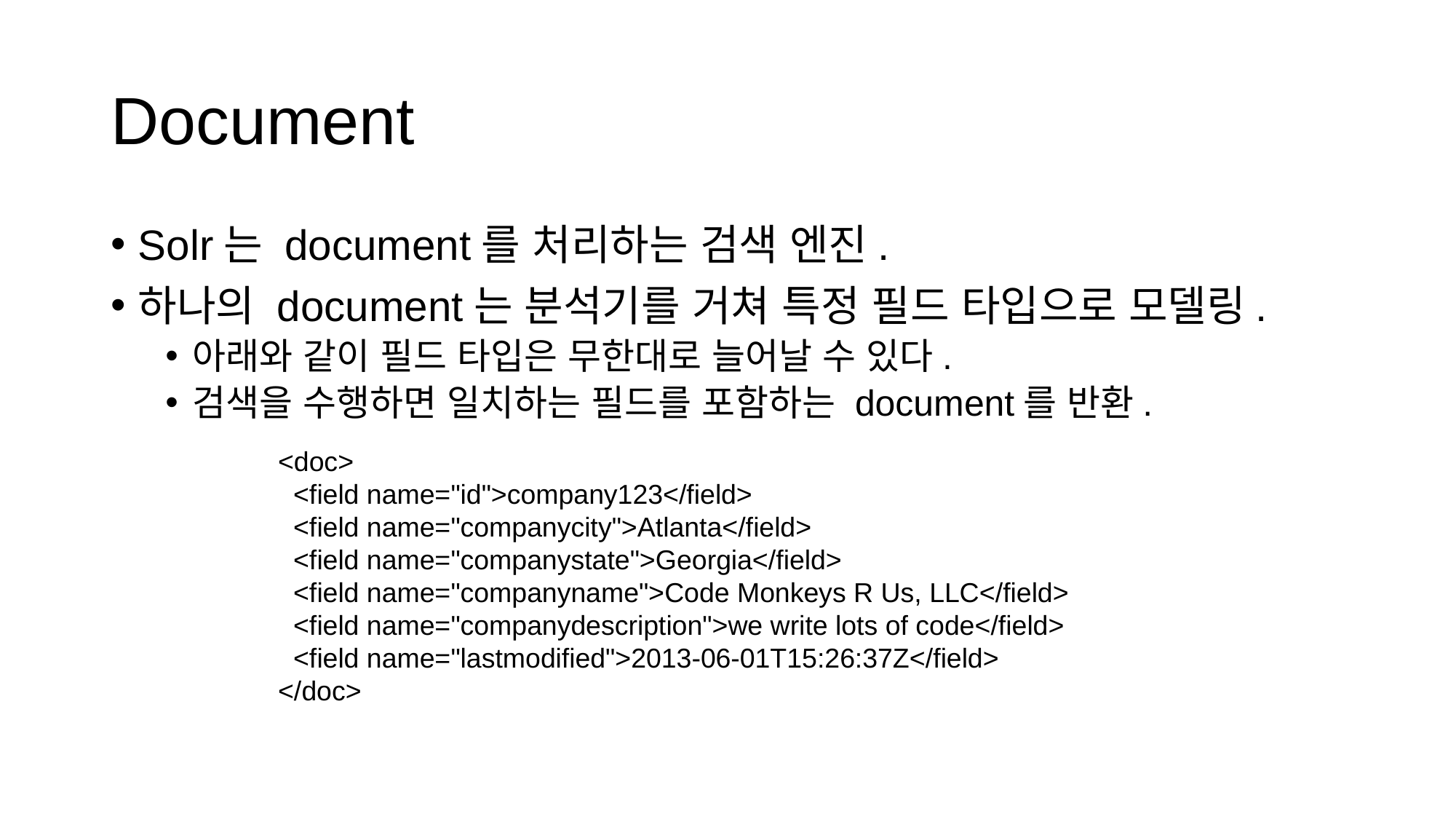

# Document
Solr는 document를 처리하는 검색 엔진.
하나의 document는 분석기를 거쳐 특정 필드 타입으로 모델링.
아래와 같이 필드 타입은 무한대로 늘어날 수 있다.
검색을 수행하면 일치하는 필드를 포함하는 document를 반환.

<doc>
  <field name="id">company123</field>
  <field name="companycity">Atlanta</field>
  <field name="companystate">Georgia</field>
  <field name="companyname">Code Monkeys R Us, LLC</field>
  <field name="companydescription">we write lots of code</field>
  <field name="lastmodified">2013-06-01T15:26:37Z</field>
</doc>